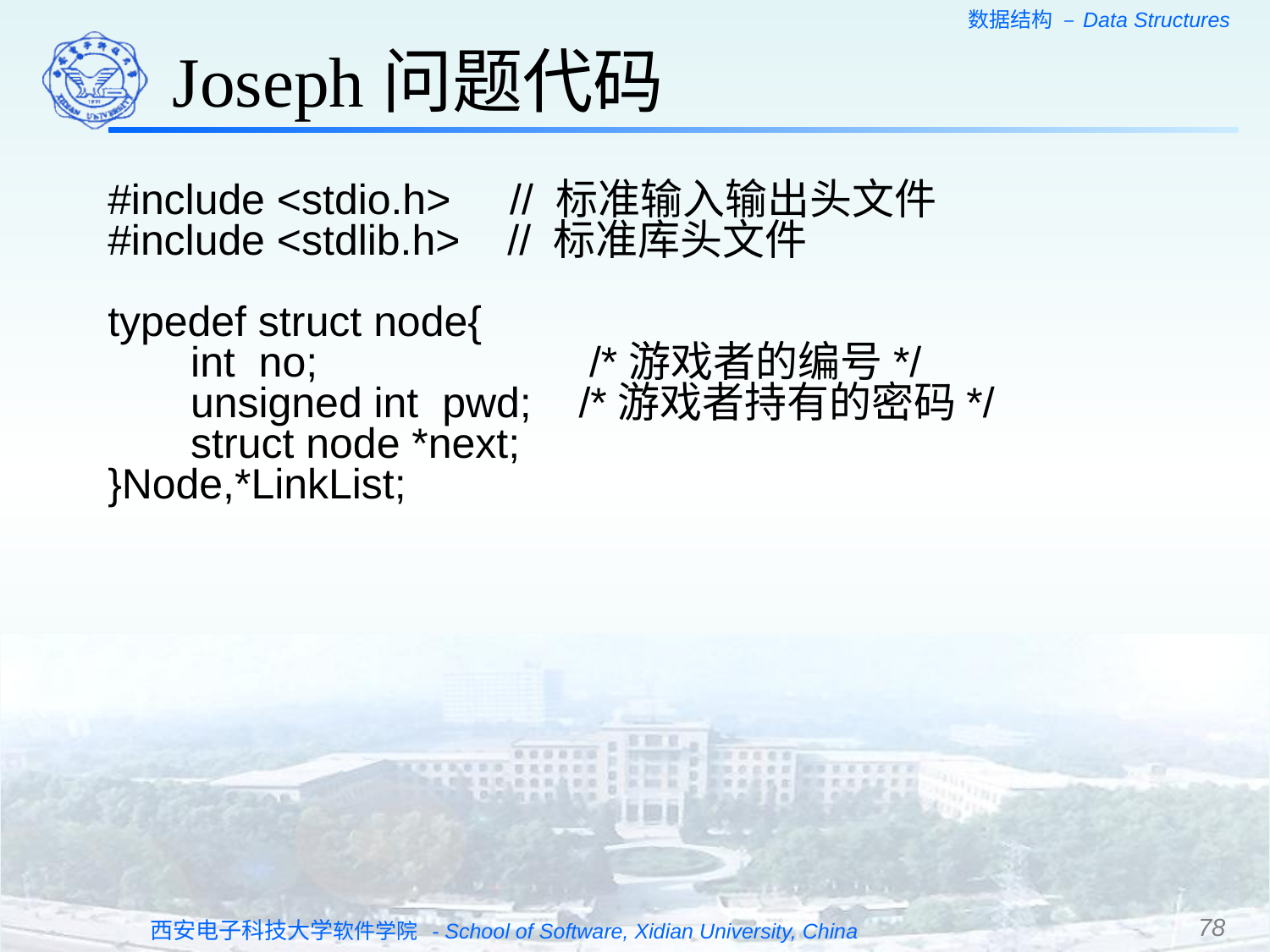

Joseph问题代码
#include <stdio.h>     // 标准输入输出头文件
#include <stdlib.h>    // 标准库头文件

typedef struct node{
       int  no;                       /*游戏者的编号*/
       unsigned int  pwd;    /*游戏者持有的密码*/
       struct node *next;
}Node,*LinkList;

78